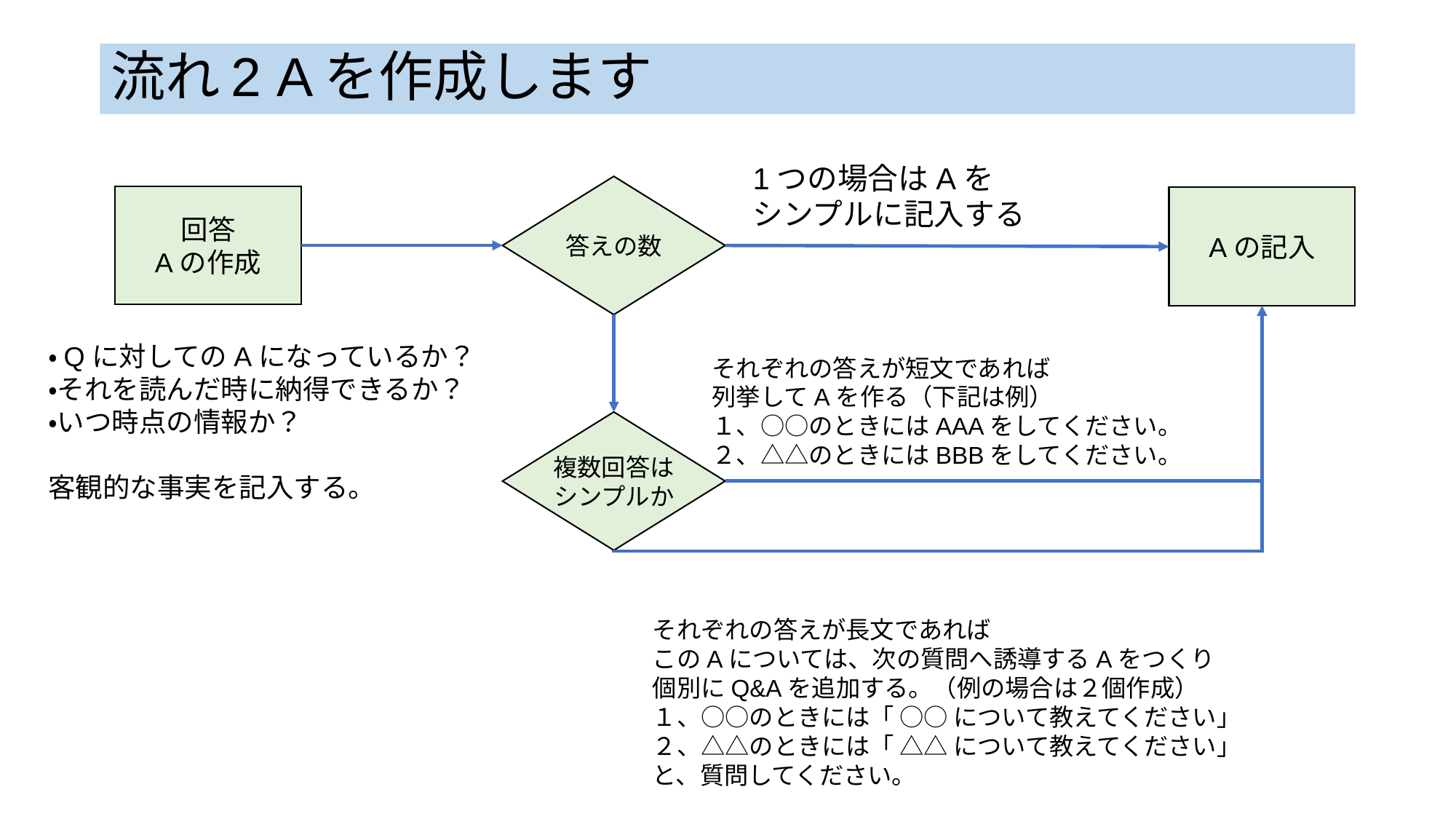

# 流れ2 Aを作成します

1つの場合はAを
シンプルに記入する
答えの数
回答
Aの作成
Aの記入
・Qに対してのAになっているか？
・それを読んだ時に納得できるか？
・いつ時点の情報か？
客観的な事実を記入する。
それぞれの答えが短文であれば
列挙してAを作る（下記は例）
１、○○のときにはAAAをしてください。
２、△△のときにはBBBをしてください。
複数回答は
シンプルか
それぞれの答えが長文であれば
このAについては、次の質問へ誘導するAをつくり
個別にQ&Aを追加する。（例の場合は２個作成）
１、○○のときには「 ○○ について教えてください」
２、△△のときには「 △△ について教えてください」
と、質問してください。